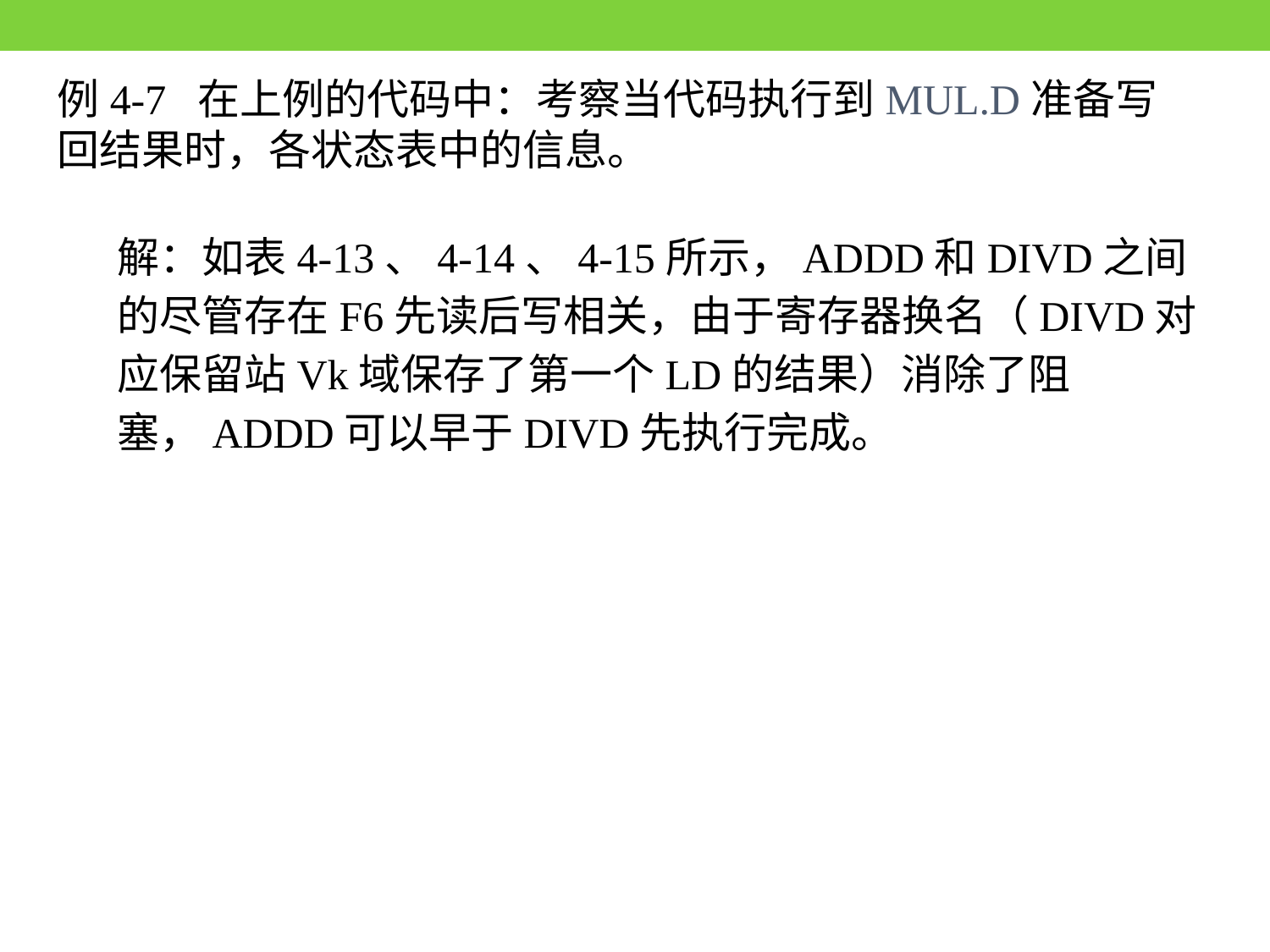

68
例4-7  在上例的代码中：考察当代码执行到MUL.D准备写回结果时，各状态表中的信息。
解：如表4-13、4-14、4-15所示，ADDD和DIVD之间的尽管存在F6先读后写相关，由于寄存器换名（DIVD对应保留站Vk域保存了第一个LD的结果）消除了阻塞，ADDD可以早于DIVD先执行完成。